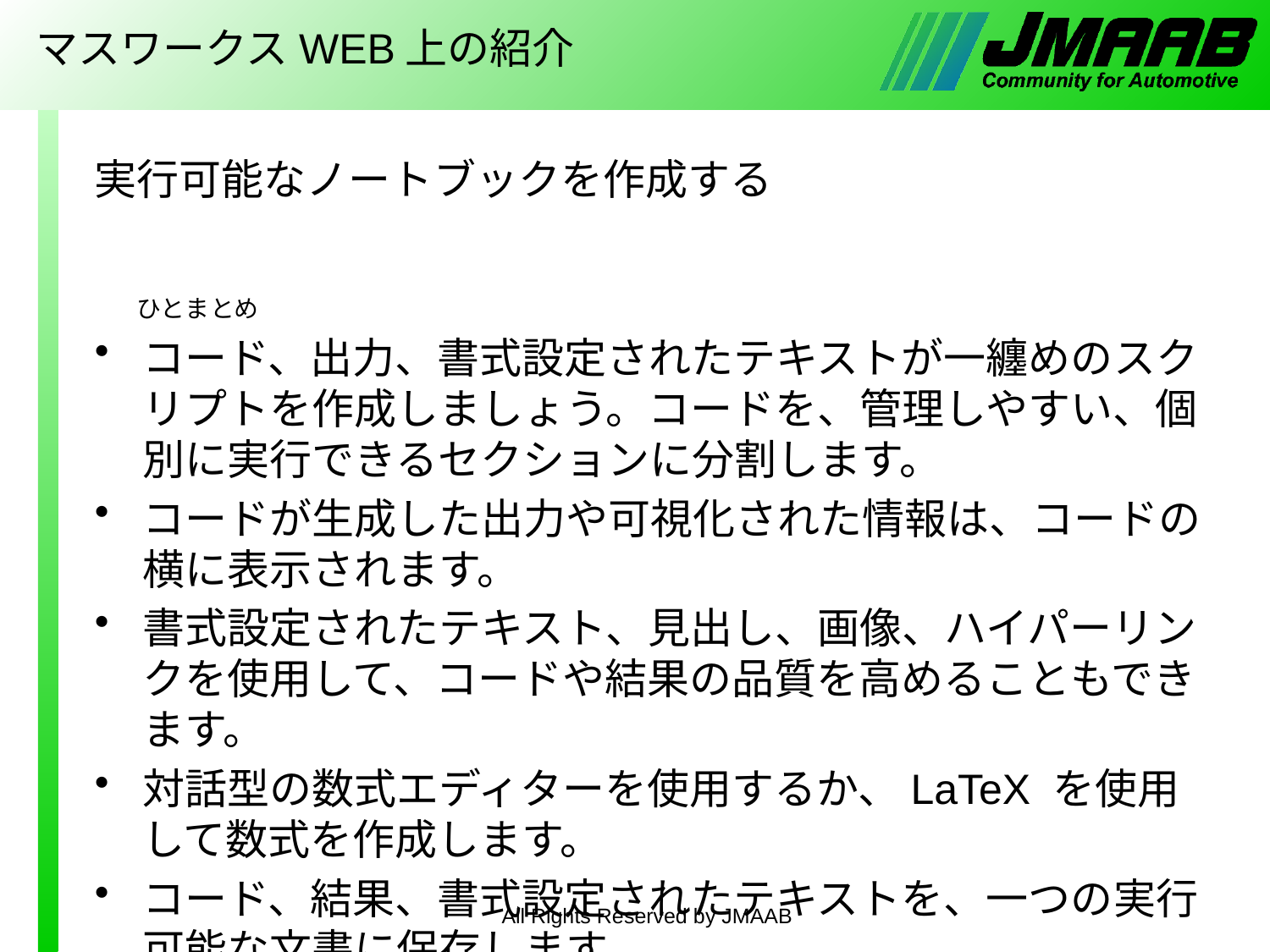

# マスワークスWEB上の紹介
実行可能なノートブックを作成する
　　　　　　　　　　　　　　　　　　　　　　　　　　　ひとまとめ
コード、出力、書式設定されたテキストが一纏めのスクリプトを作成しましょう。コードを、管理しやすい、個別に実行できるセクションに分割します。
コードが生成した出力や可視化された情報は、コードの横に表示されます。
書式設定されたテキスト、見出し、画像、ハイパーリンクを使用して、コードや結果の品質を高めることもできます。
対話型の数式エディターを使用するか、LaTeX を使用して数式を作成します。
コード、結果、書式設定されたテキストを、一つの実行可能な文書に保存します。